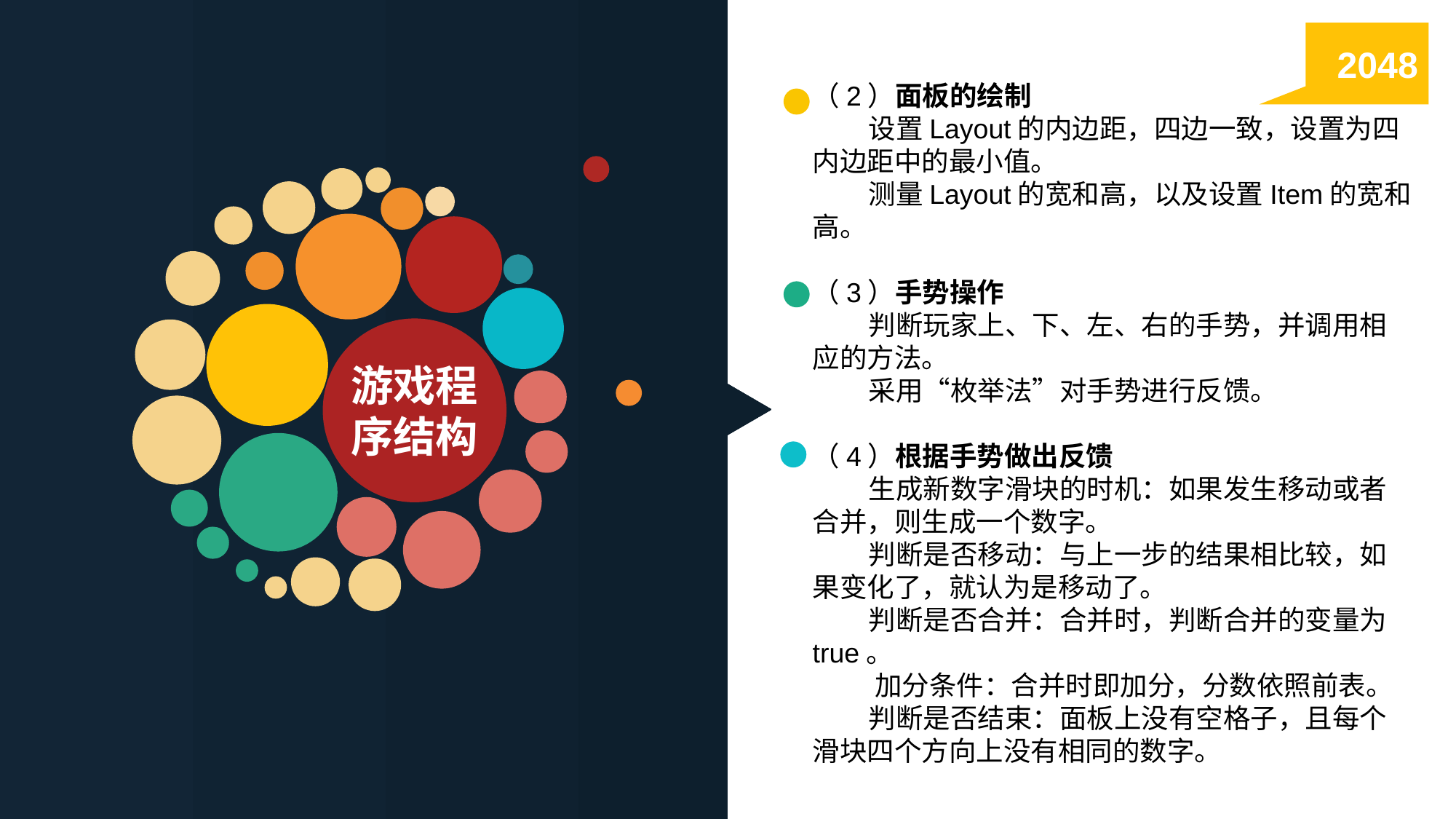

2048
（2）面板的绘制
        设置Layout的内边距，四边一致，设置为四内边距中的最小值。
        测量Layout的宽和高，以及设置Item的宽和高。

（3）手势操作
        判断玩家上、下、左、右的手势，并调用相应的方法。
        采用“枚举法”对手势进行反馈。

（4）根据手势做出反馈
        生成新数字滑块的时机：如果发生移动或者合并，则生成一个数字。
        判断是否移动：与上一步的结果相比较，如果变化了，就认为是移动了。
        判断是否合并：合并时，判断合并的变量为true。
         加分条件：合并时即加分，分数依照前表。
        判断是否结束：面板上没有空格子，且每个滑块四个方向上没有相同的数字。

游戏程序结构